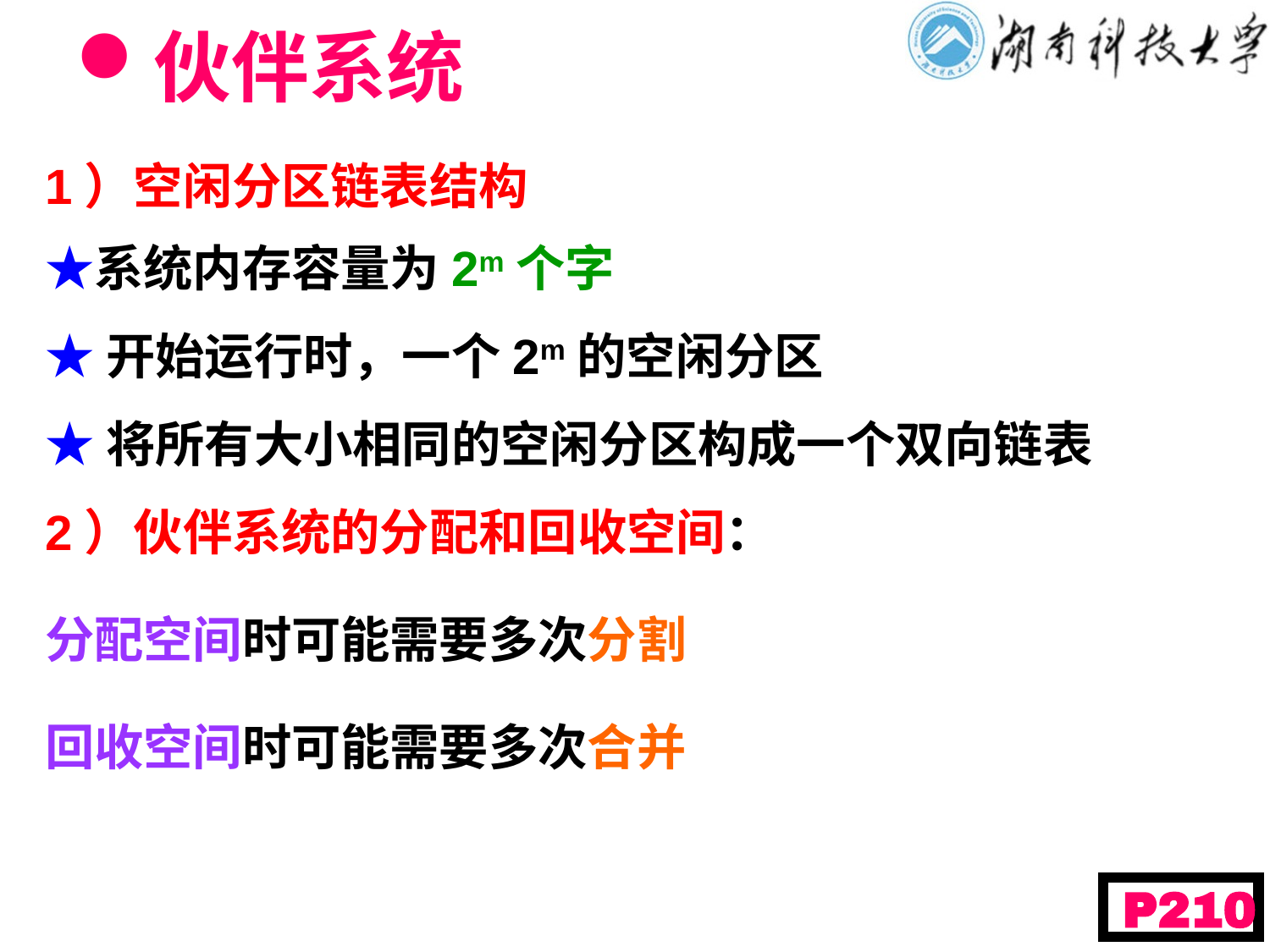

# 伙伴系统
1）空闲分区链表结构
★系统内存容量为2m个字
★开始运行时，一个2m的空闲分区
★将所有大小相同的空闲分区构成一个双向链表
2）伙伴系统的分配和回收空间：
分配空间时可能需要多次分割
回收空间时可能需要多次合并
 P210